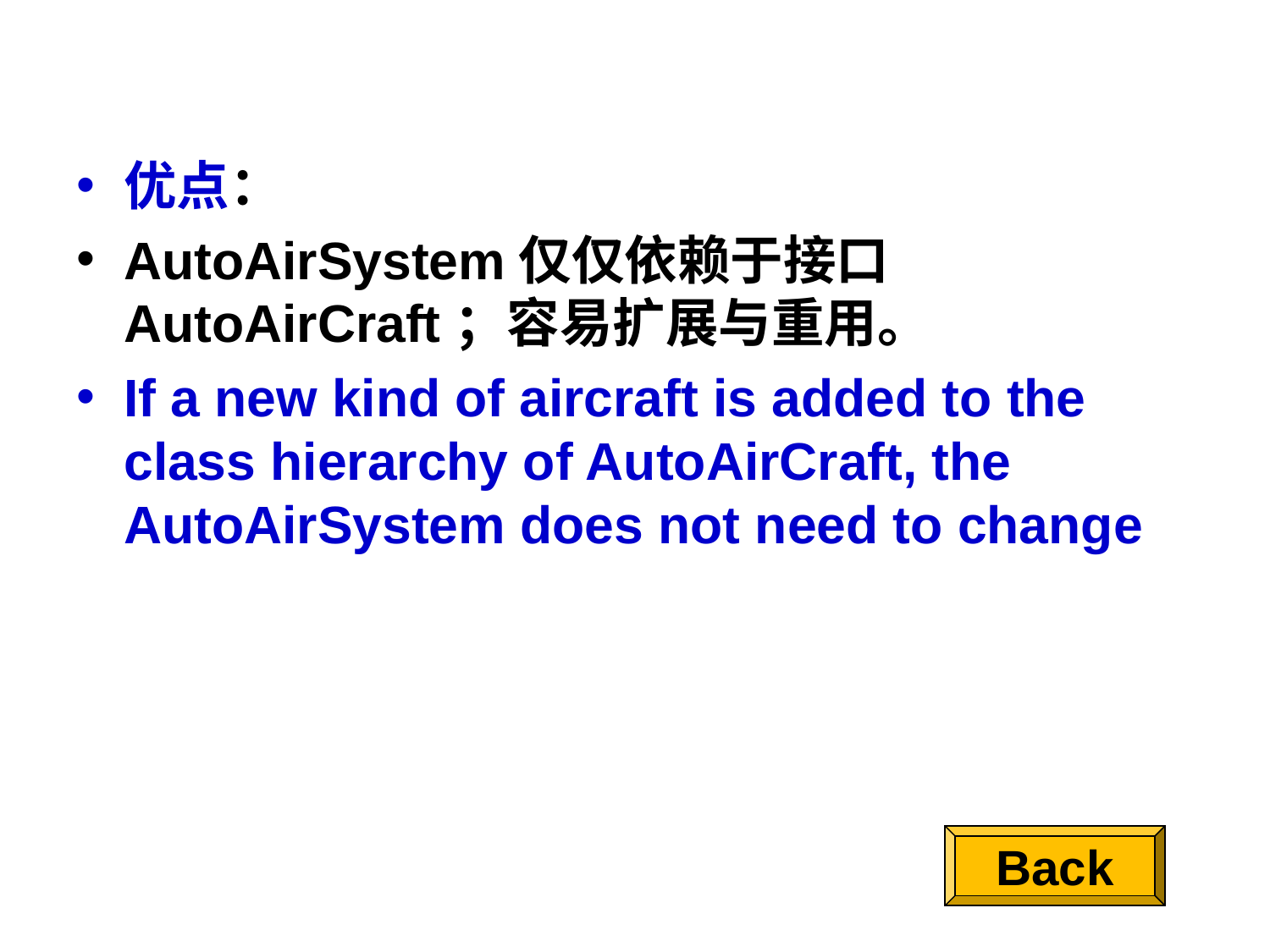

优点：
AutoAirSystem仅仅依赖于接口AutoAirCraft；容易扩展与重用。
If a new kind of aircraft is added to the class hierarchy of AutoAirCraft, the AutoAirSystem does not need to change
Back